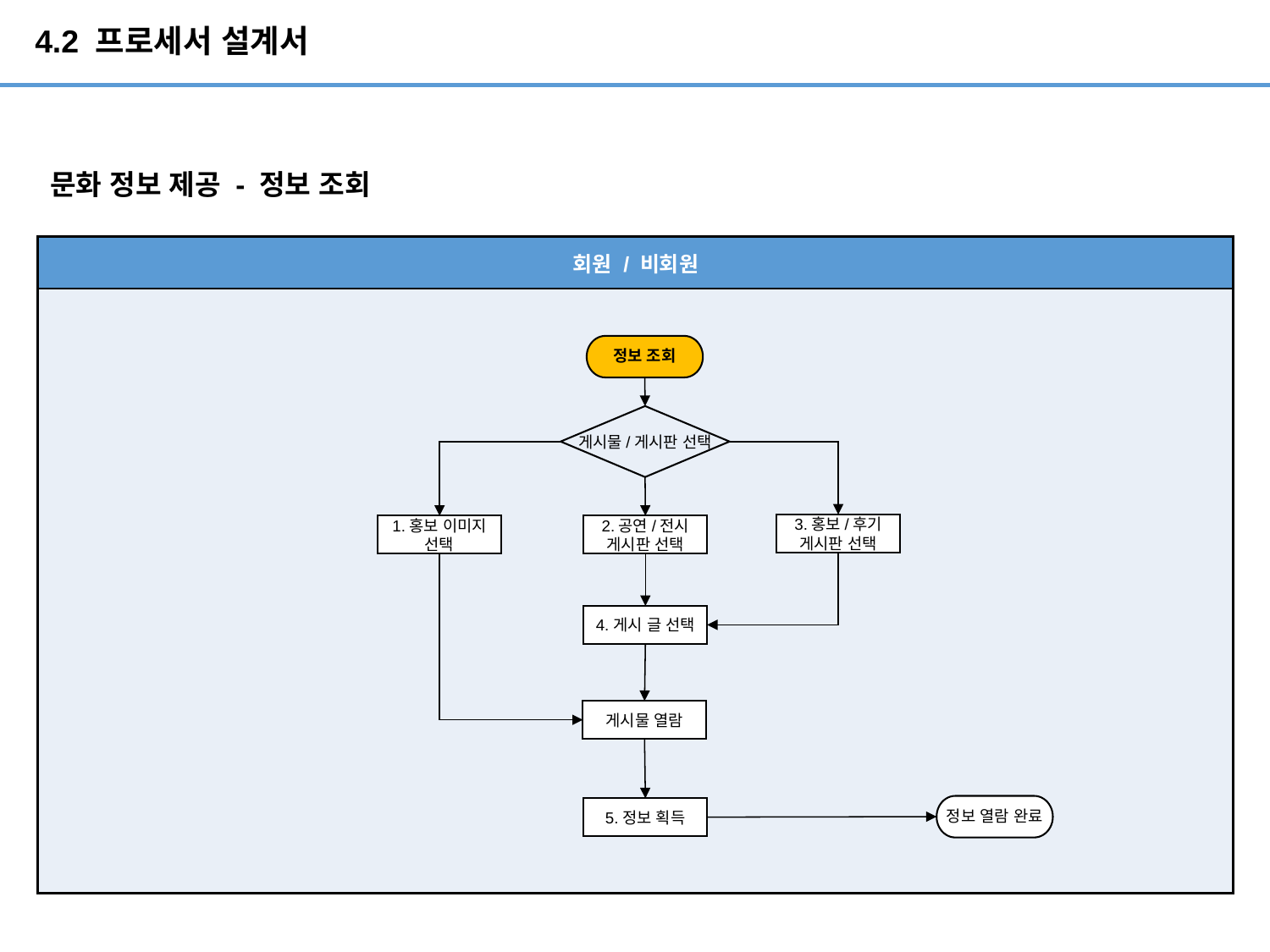

# 4.2 프로세서 설계서

문화 정보 제공 - 정보 조회
| 회원 / 비회원 |
| --- |
|  |
정보 조회
게시물/게시판 선택
3.홍보/후기 게시판 선택
1.홍보 이미지 선택
2.공연/전시 게시판 선택
4.게시 글 선택
게시물 열람
정보 열람 완료
5.정보 획득